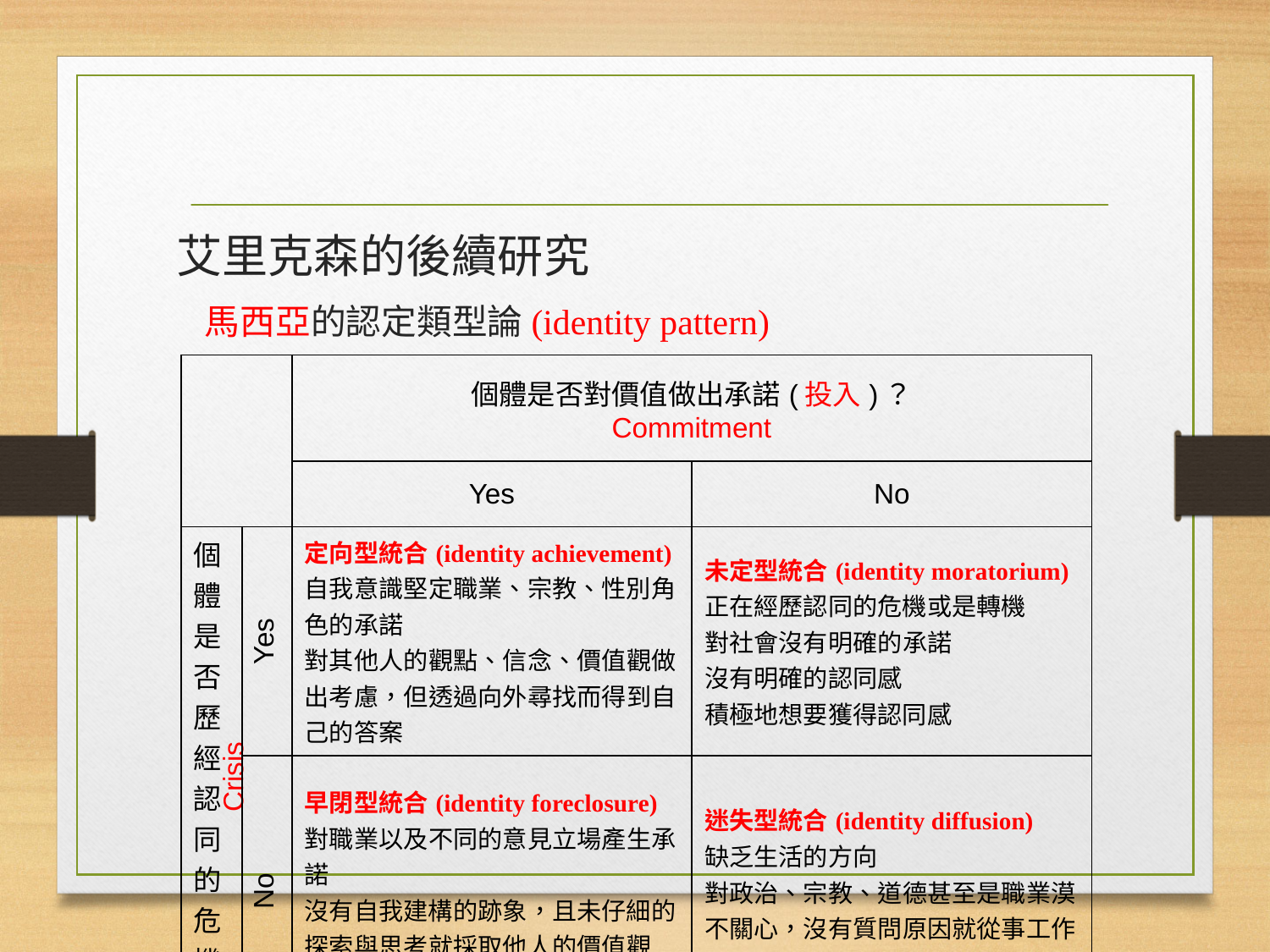

#
艾里克森的後續研究
馬西亞的認定類型論(identity pattern)

|  |  |  | 個體是否對價值做出承諾(投入)？ Commitment |  |
| --- | --- | --- | --- | --- |
|  |  |  | Yes | No |
| 個體是否歷經認同的危機？ | Crisis | Yes | 定向型統合(identity achievement) 自我意識堅定職業、宗教、性別角色的承諾 對其他人的觀點、信念、價值觀做出考慮，但透過向外尋找而得到自己的答案 | 未定型統合(identity moratorium) 正在經歷認同的危機或是轉機 對社會沒有明確的承諾 沒有明確的認同感 積極地想要獲得認同感 |
|  |  | No | 早閉型統合(identity foreclosure) 對職業以及不同的意見立場產生承諾 沒有自我建構的跡象，且未仔細的探索與思考就採取他人的價值觀 排斥尋得自我認同的可能性 | 迷失型統合(identity diffusion) 缺乏生活的方向 對政治、宗教、道德甚至是職業漠不關心，沒有質問原因就從事工作 對別人從事的事物漠不關心 |